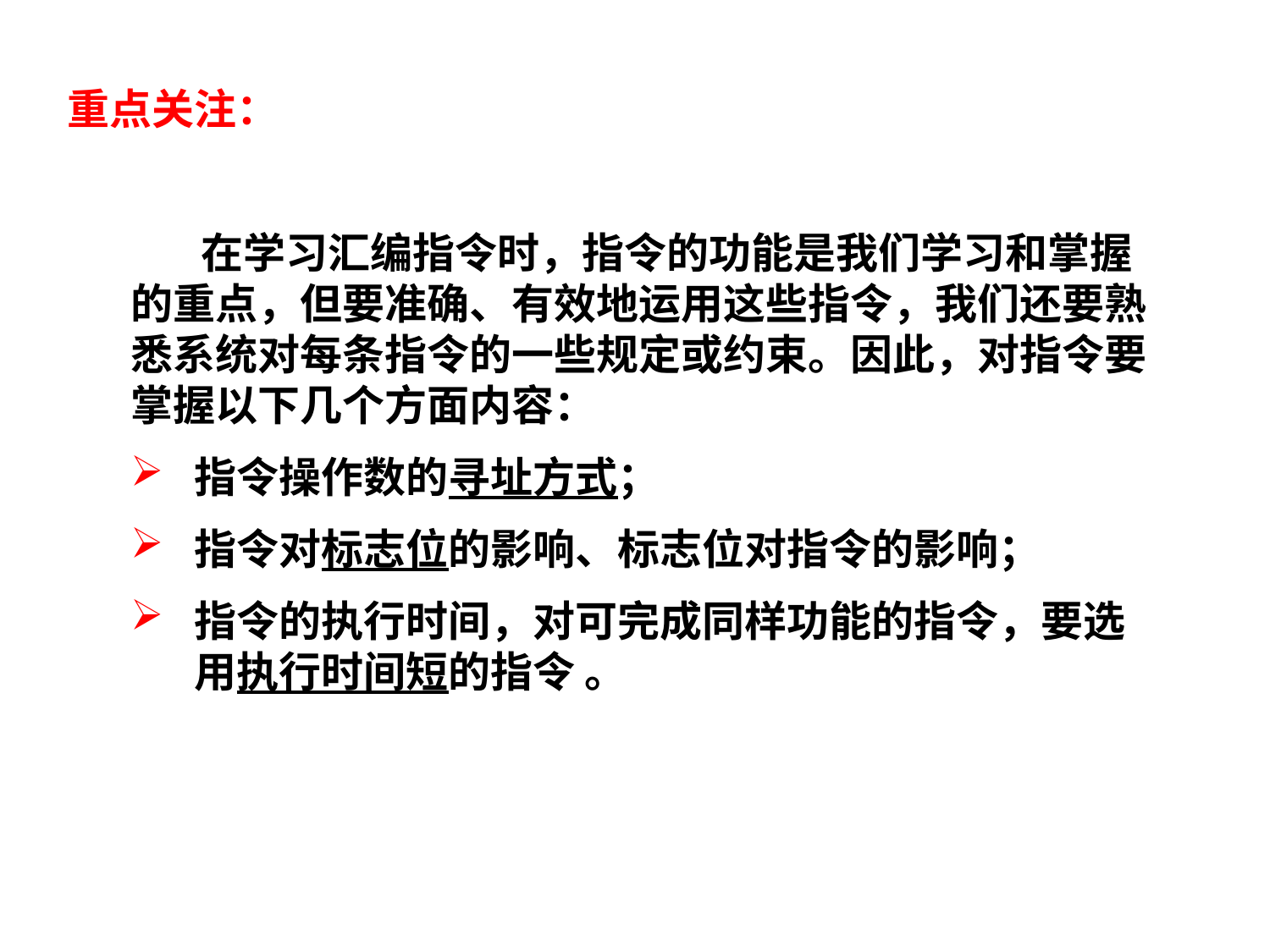

重点关注：

             在学习汇编指令时，指令的功能是我们学习和掌握的重点，但要准确、有效地运用这些指令，我们还要熟悉系统对每条指令的一些规定或约束。因此，对指令要掌握以下几个方面内容：
指令操作数的寻址方式；
指令对标志位的影响、标志位对指令的影响；
指令的执行时间，对可完成同样功能的指令，要选用执行时间短的指令 。